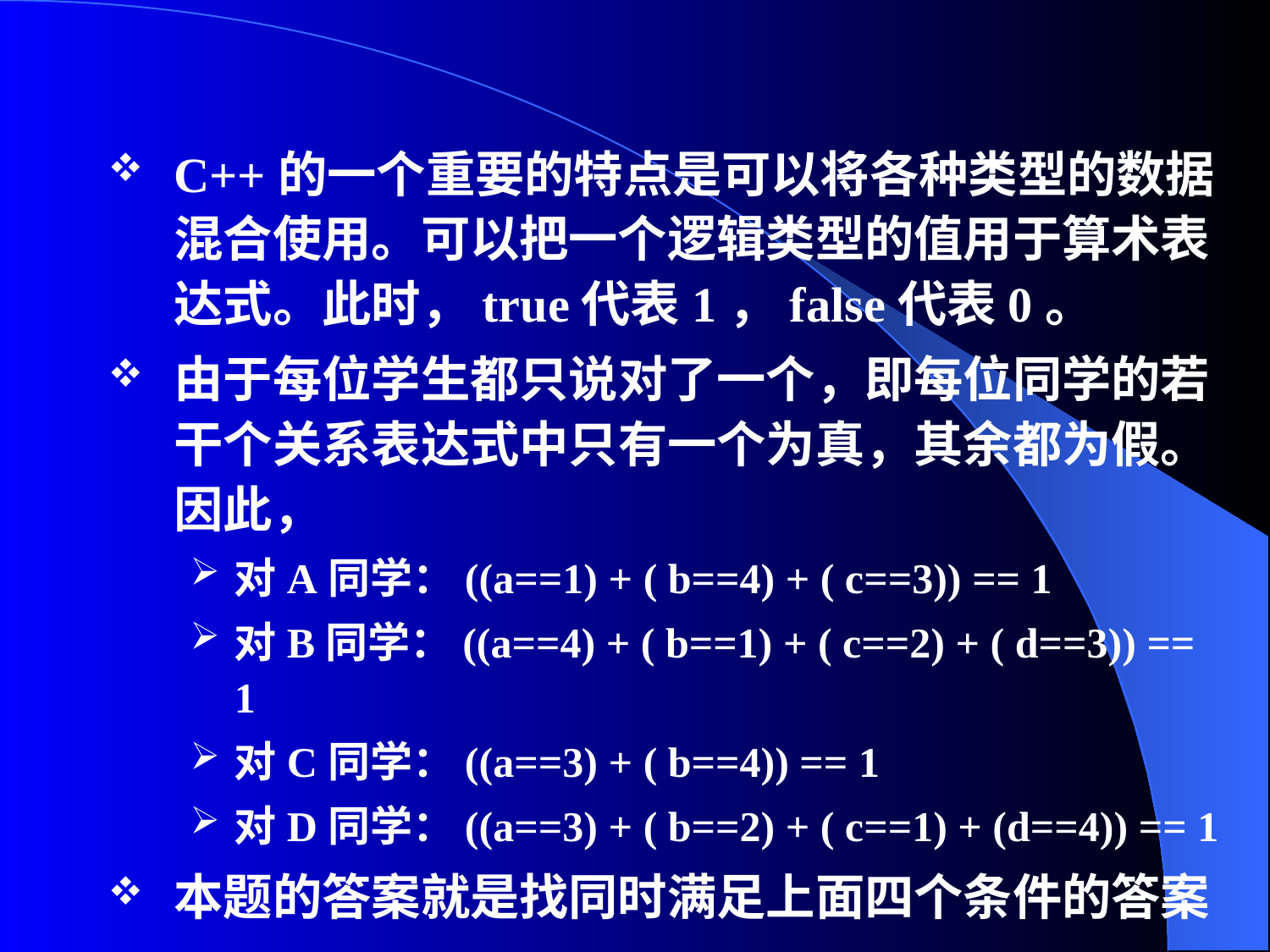

C++的一个重要的特点是可以将各种类型的数据混合使用。可以把一个逻辑类型的值用于算术表达式。此时，true代表1，false代表0。
由于每位学生都只说对了一个，即每位同学的若干个关系表达式中只有一个为真，其余都为假。因此，
对A同学：((a==1) + ( b==4) + ( c==3)) == 1
对B同学：((a==4) + ( b==1) + ( c==2) + ( d==3)) == 1
对C同学：((a==3) + ( b==4)) == 1
对D同学：((a==3) + ( b==2) + ( c==1) + (d==4)) == 1
本题的答案就是找同时满足上面四个条件的答案